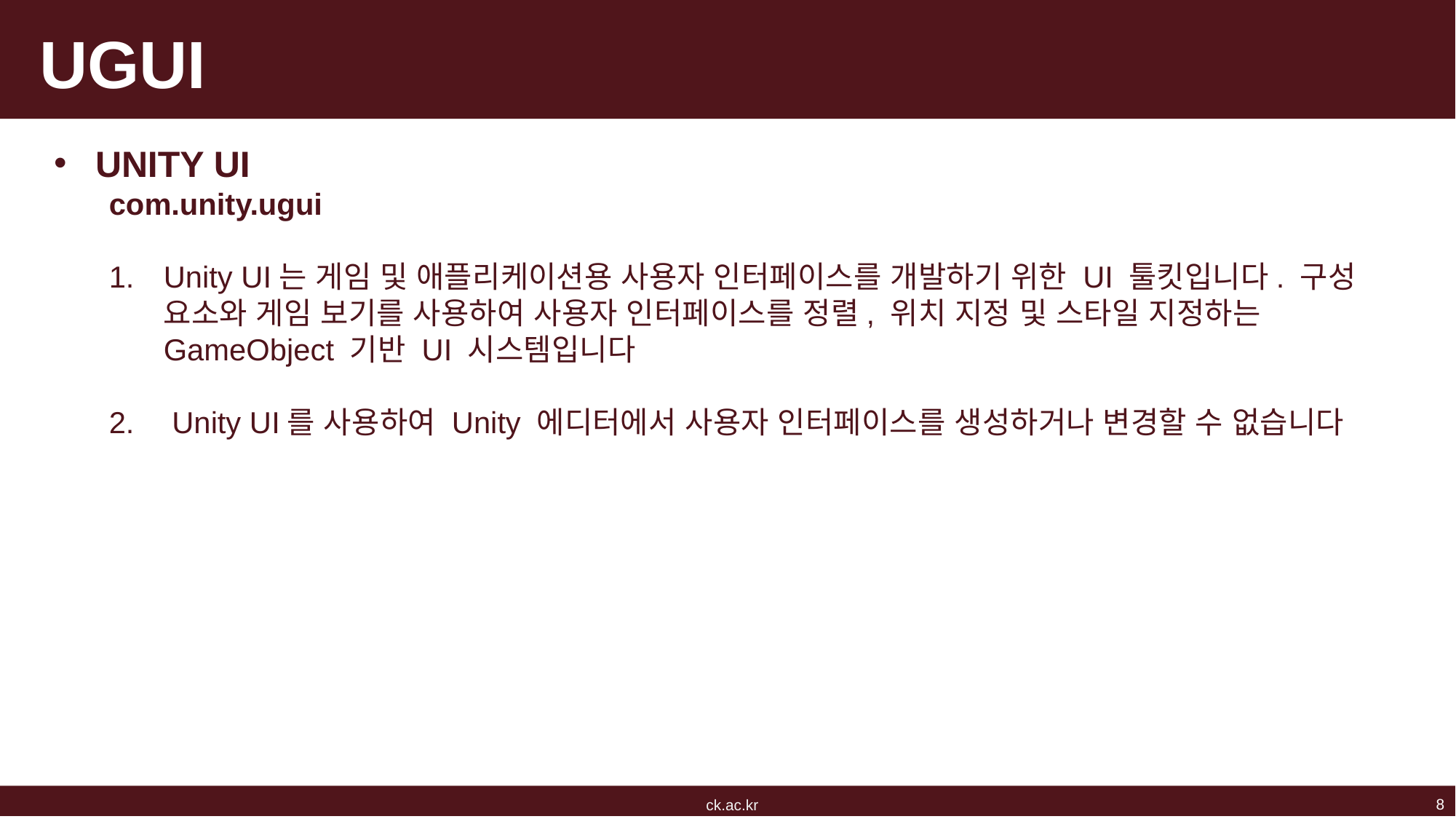

# UGUI
UNITY UI
com.unity.ugui

Unity UI는 게임 및 애플리케이션용 사용자 인터페이스를 개발하기 위한 UI 툴킷입니다. 구성 요소와 게임 보기를 사용하여 사용자 인터페이스를 정렬, 위치 지정 및 스타일 지정하는 GameObject 기반 UI 시스템입니다

​ Unity UI를 사용하여 Unity 에디터에서 사용자 인터페이스를 생성하거나 변경할 수 없습니다
8
ck.ac.kr